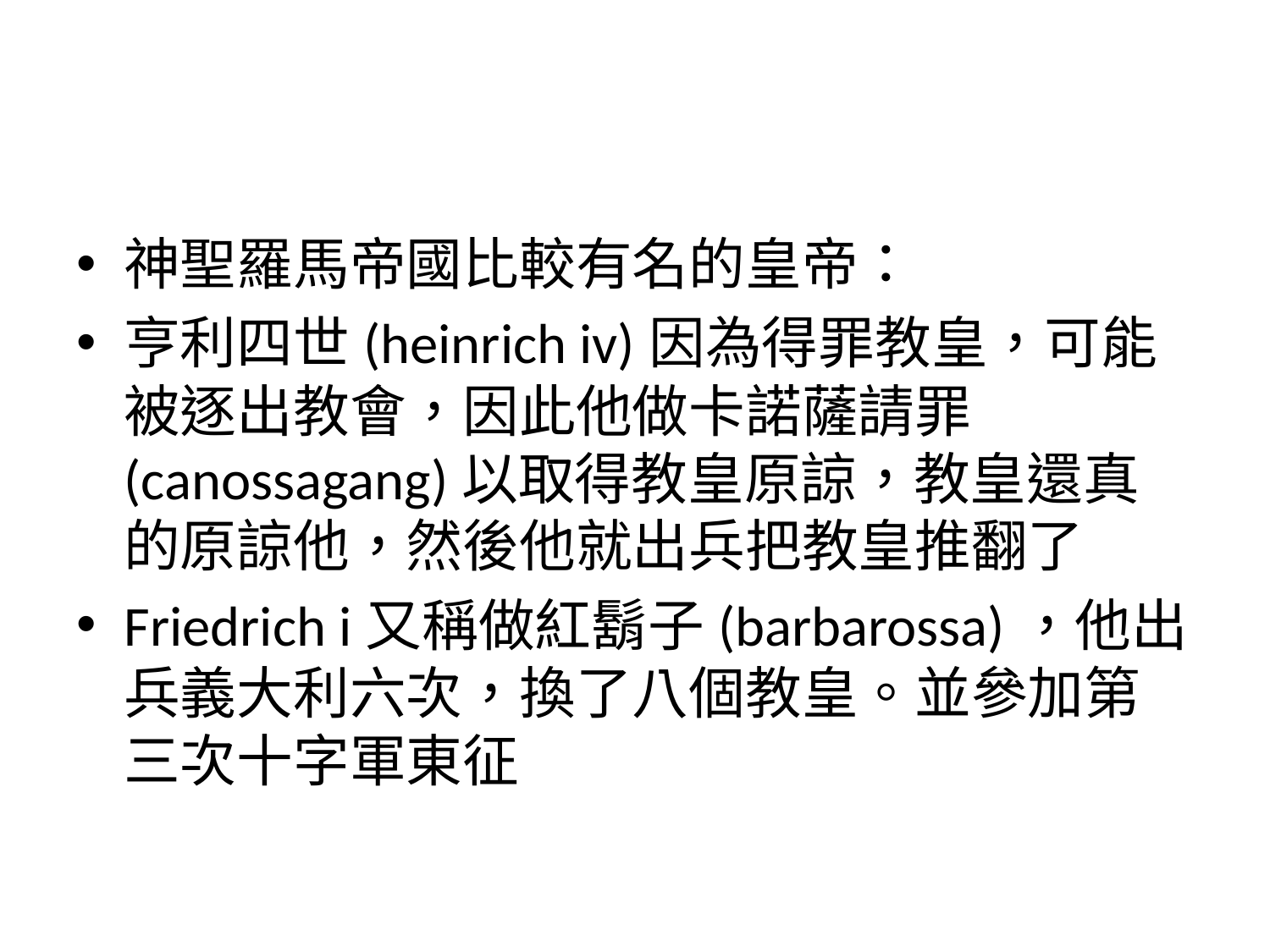

#
神聖羅馬帝國比較有名的皇帝：
亨利四世(heinrich iv)因為得罪教皇，可能被逐出教會，因此他做卡諾薩請罪(canossagang)以取得教皇原諒，教皇還真的原諒他，然後他就出兵把教皇推翻了
Friedrich i又稱做紅鬍子(barbarossa)，他出兵義大利六次，換了八個教皇。並參加第三次十字軍東征